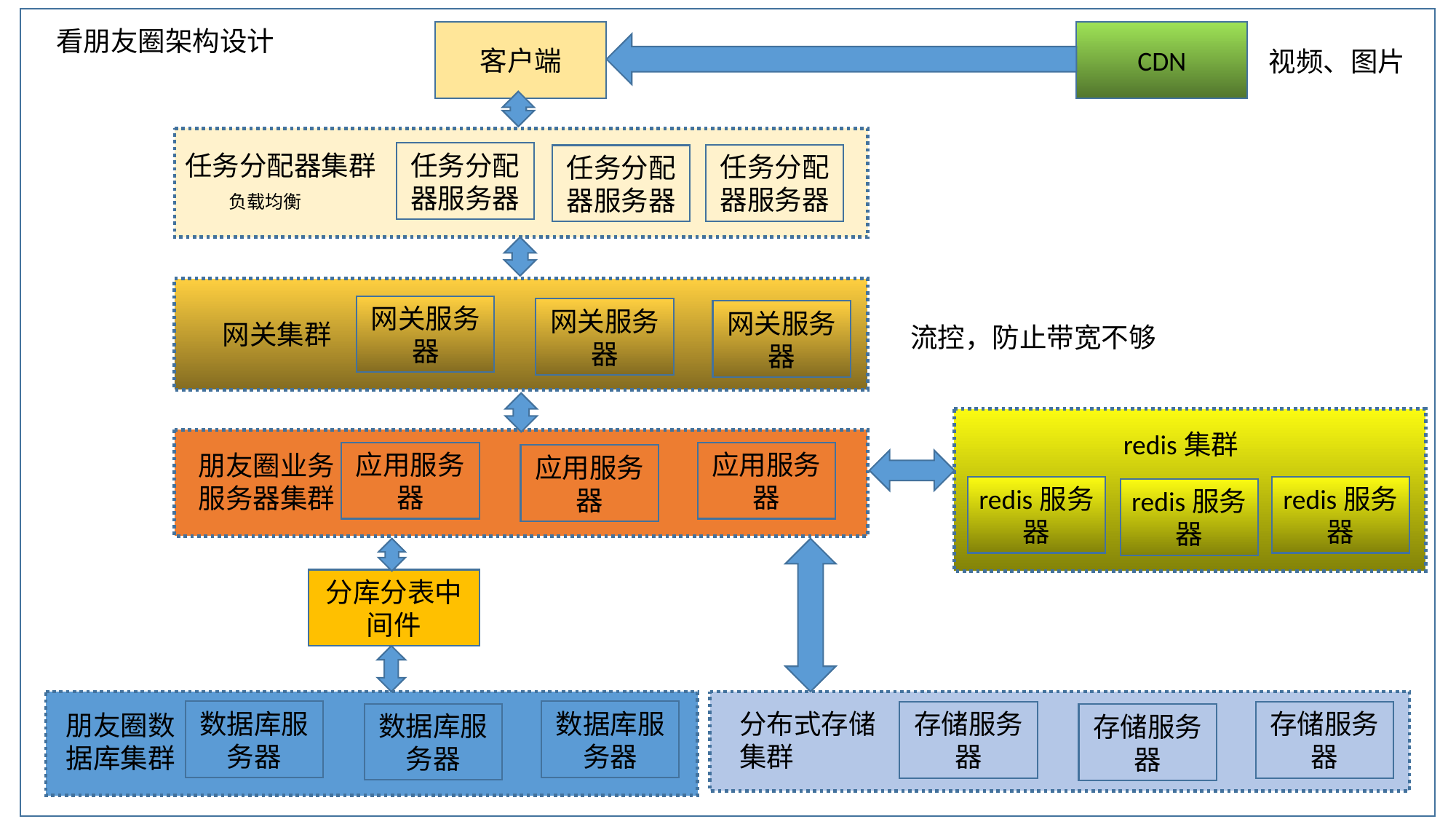

看朋友圈架构设计
客户端
CDN
视频、图片

任务分配器服务器
任务分配器集群
      负载均衡
任务分配器服务器
任务分配器服务器

网关服务器
网关服务器
网关服务器
网关集群
流控，防止带宽不够

redis集群

应用服务器
应用服务器
朋友圈业务服务器集群
应用服务器
redis服务器
redis服务器
redis服务器

分库分表中间件

数据库服务器
数据库服务器
分布式存储集群
存储服务器
存储服务器
朋友圈数据库集群
数据库服务器
存储服务器